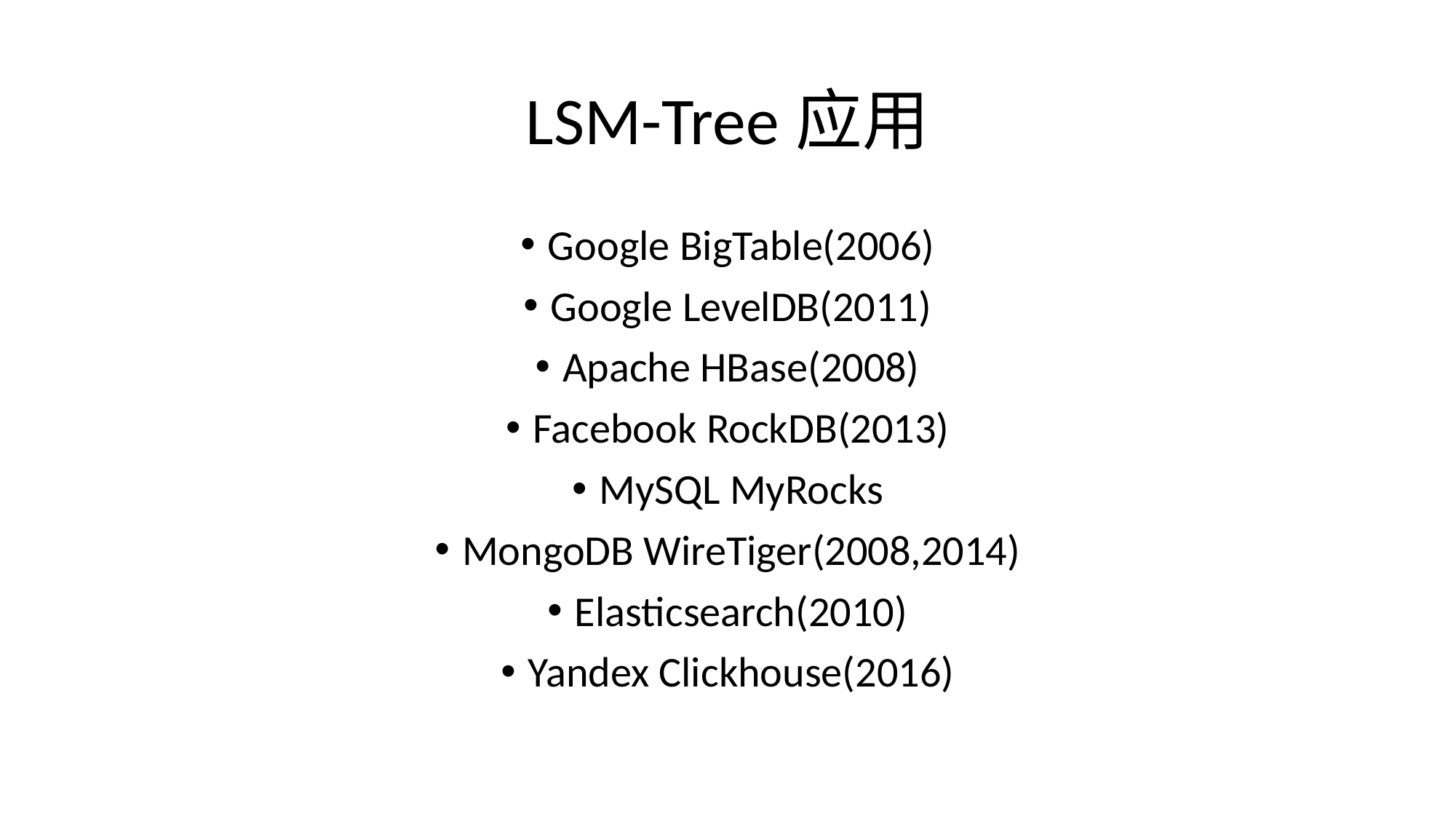

# LSM-Tree应用
Google BigTable(2006)
Google LevelDB(2011)
Apache HBase(2008)
Facebook RockDB(2013)
MySQL MyRocks
MongoDB WireTiger(2008,2014)
Elasticsearch(2010)
Yandex Clickhouse(2016)